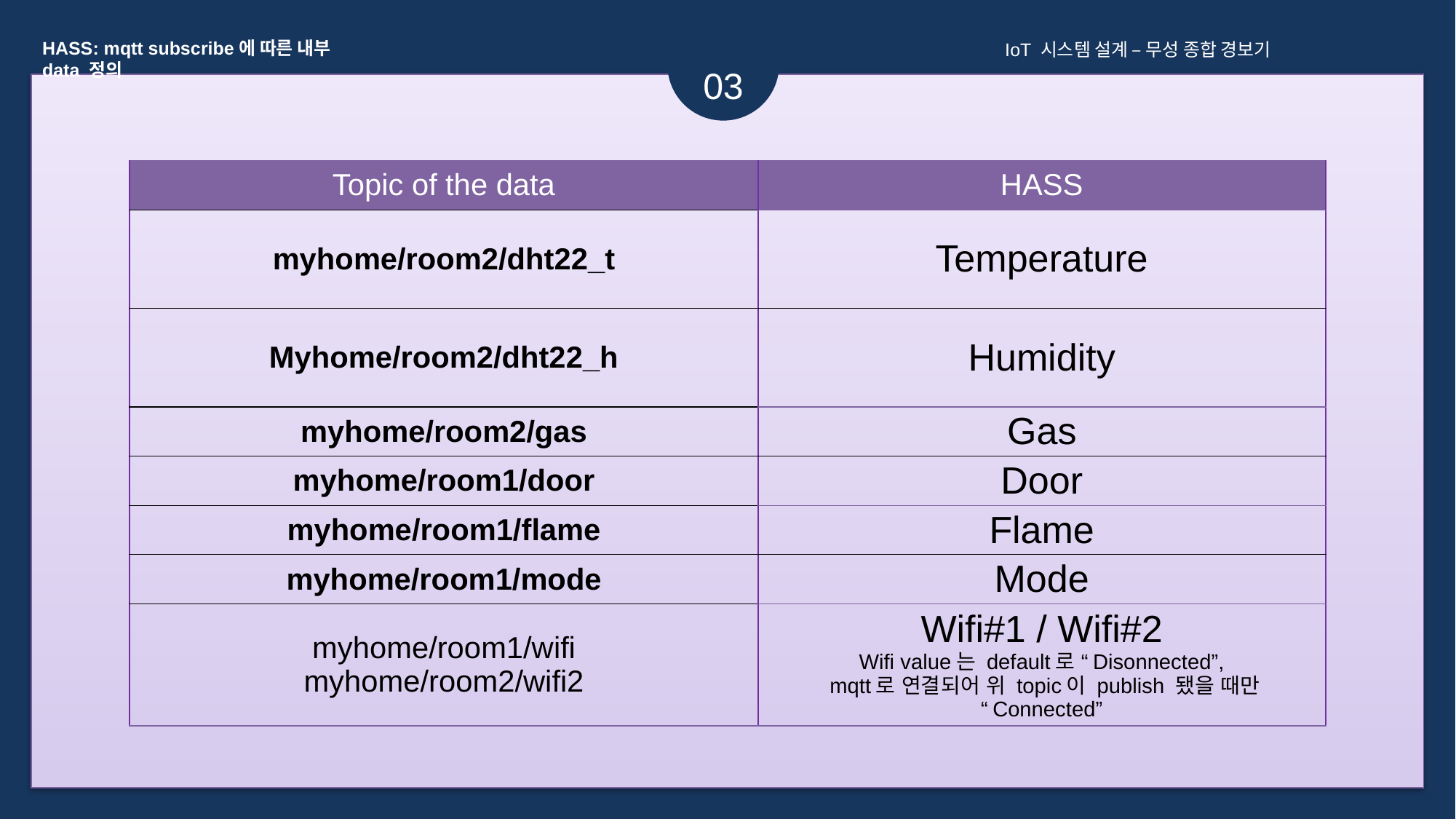

HASS: mqtt subscribe에 따른 내부 data 정의
IoT 시스템 설계 – 무성 종합 경보기
03

| Topic of the data | HASS |
| --- | --- |
| myhome/room2/dht22\_t | Temperature |
| Myhome/room2/dht22\_h | Humidity |
| myhome/room2/gas | Gas |
| myhome/room1/door | Door |
| myhome/room1/flame | Flame |
| myhome/room1/mode | Mode |
| myhome/room1/wifi myhome/room2/wifi2 | Wifi#1 / Wifi#2 Wifi value는 default로 “Disonnected”, mqtt로 연결되어 위 topic이 publish 됐을 때만 “Connected” |